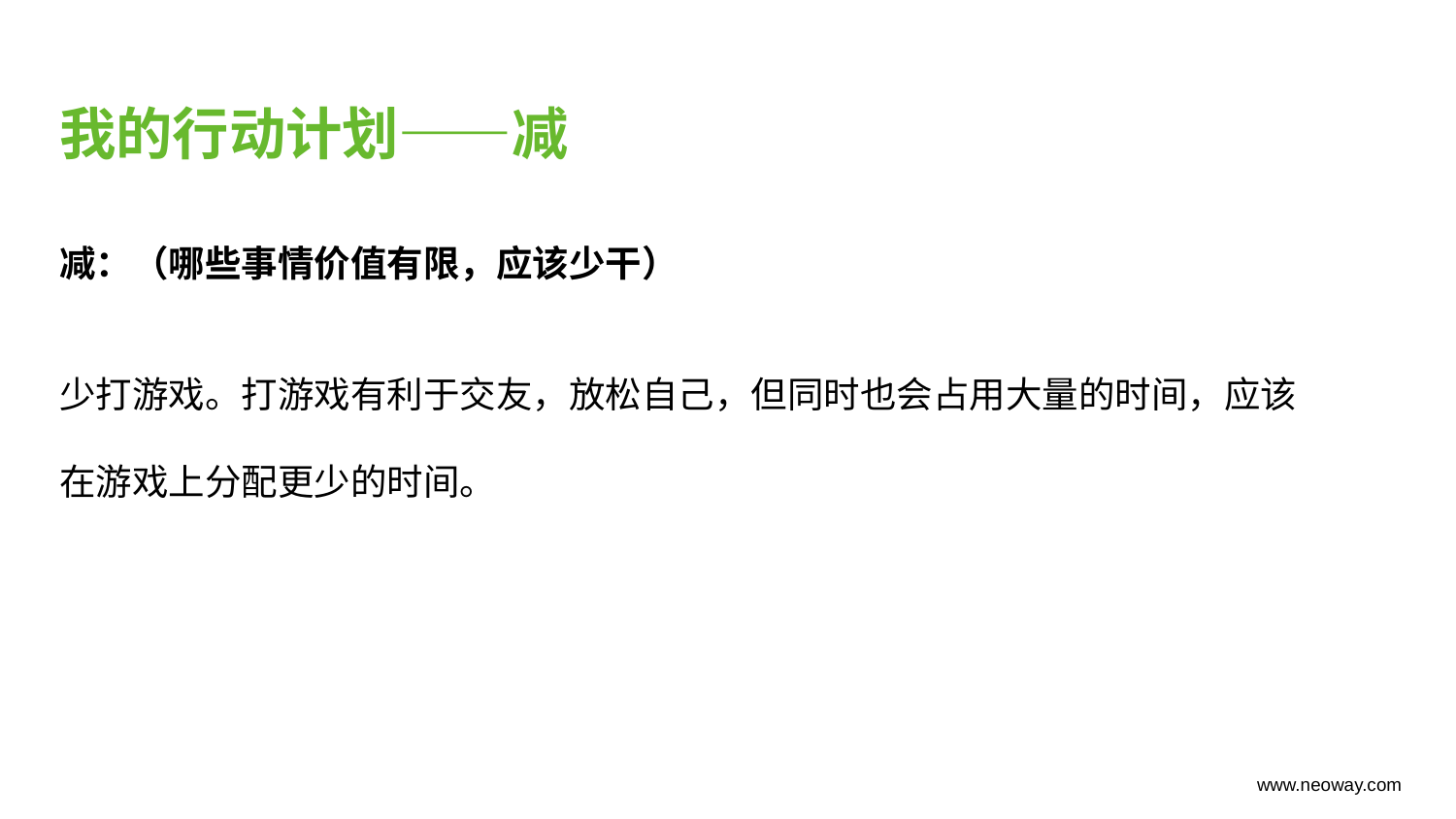

我的行动计划——减
减：（哪些事情价值有限，应该少干）

少打游戏。打游戏有利于交友，放松自己，但同时也会占用大量的时间，应该在游戏上分配更少的时间。